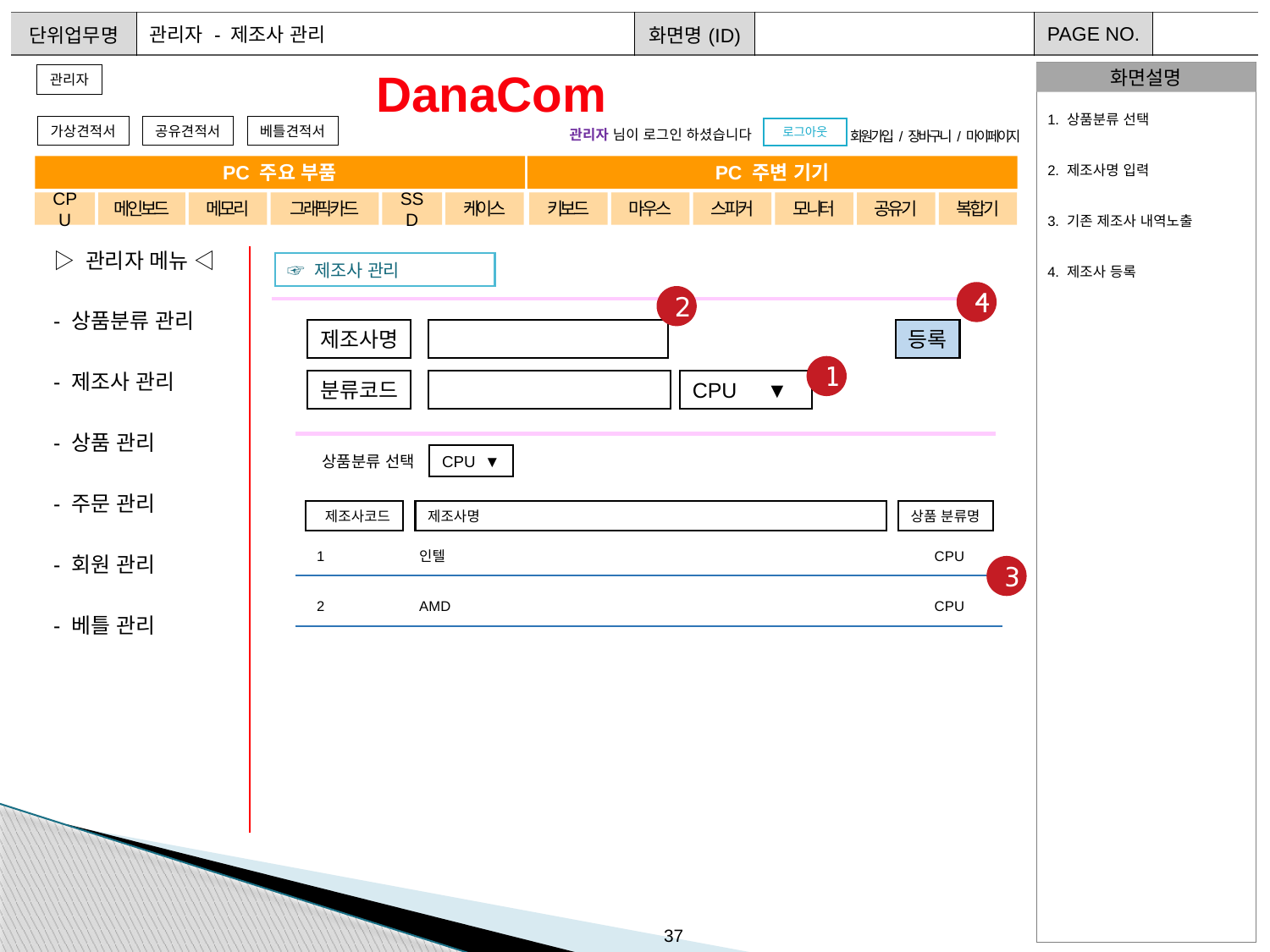

| 단위업무명 | 관리자 - 제조사 관리 | 화면명(ID) |  | PAGE NO. |  |
| --- | --- | --- | --- | --- | --- |
DanaCom
관리자
가상견적서
공유견적서
베틀견적서
로그아웃
관리자 님이 로그인 하셨습니다
회원가입 / 장바구니 / 마이페이지
PC 주요 부품
PC 주변 기기
CPU
메인보드
메모리
그래픽카드
SSD
케이스
키보드
마우스
스피커
모니터
공유기
복합기
화면설명

1. 상품분류 선택

2. 제조사명 입력

3. 기존 제조사 내역노출

4. 제조사 등록

▷ 관리자 메뉴 ◁

- 상품분류 관리

- 제조사 관리

- 상품 관리

- 주문 관리

- 회원 관리

- 베틀 관리
☞ 제조사 관리
4
2
제조사명

등록
1
분류코드
CPU     ▼

상품분류 선택
CPU  ▼
 제조사코드
제조사명
상품 분류명
1
인텔
CPU
3
2
AMD
CPU
37